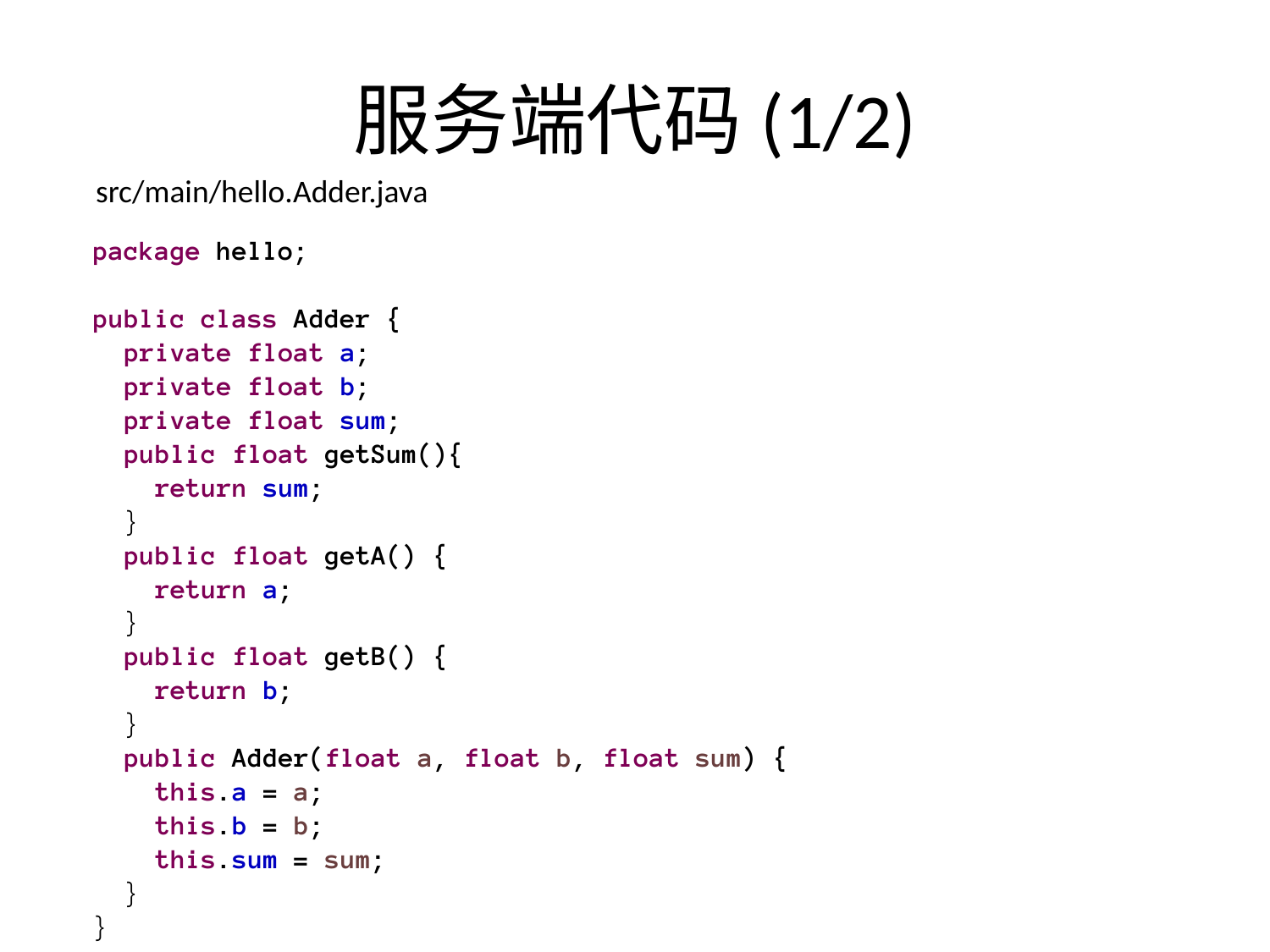

# 服务端代码(1/2)
src/main/hello.Adder.java
package hello;

public class Adder {
  private float a;
  private float b;
  private float sum;
  public float getSum(){
    return sum;
  }
  public float getA() {
    return a;
  }
  public float getB() {
    return b;
  }
  public Adder(float a, float b, float sum) {
    this.a = a;
    this.b = b;
    this.sum = sum;
  }
}